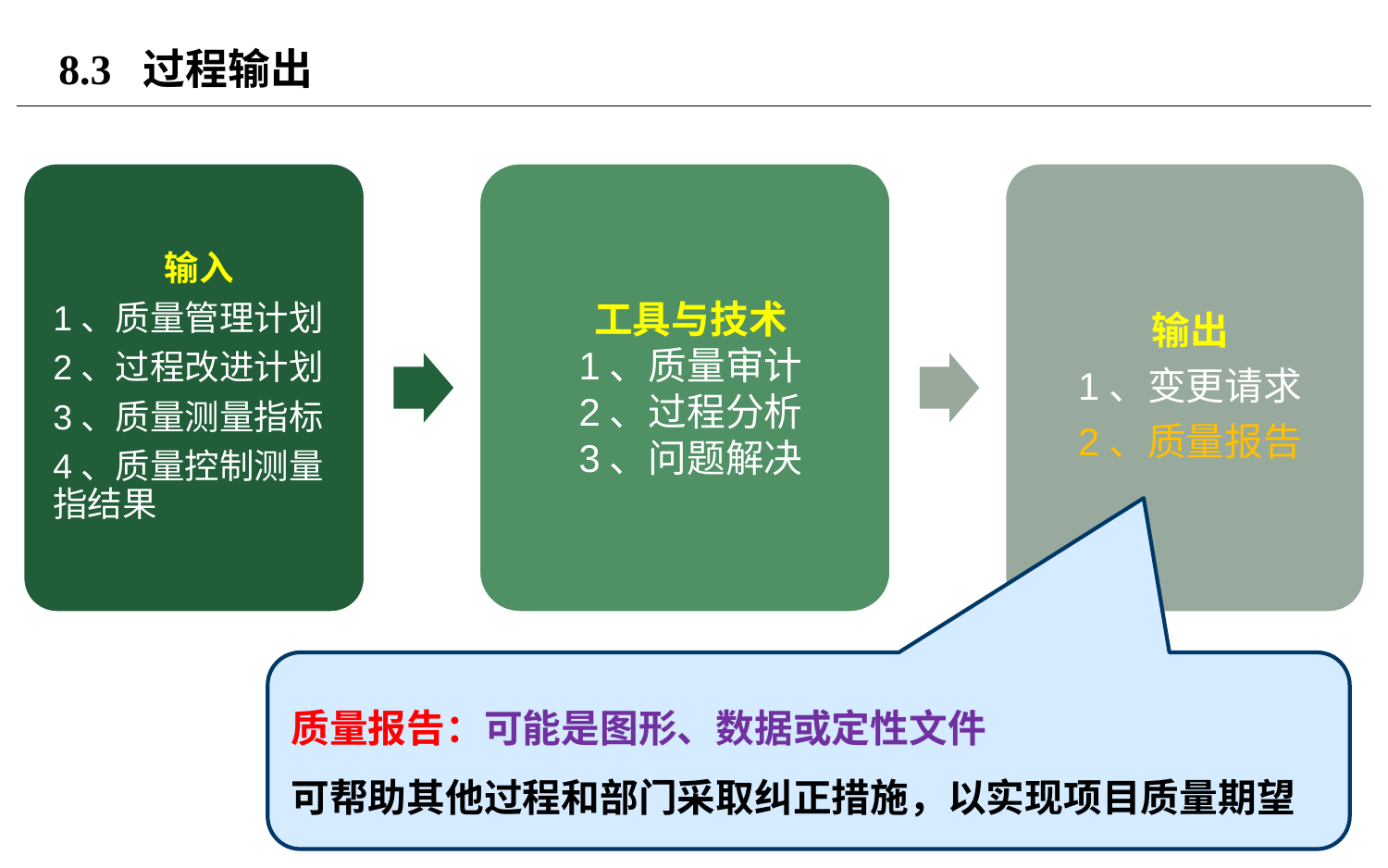

# 8.3  过程输出
输入
1、质量管理计划
2、过程改进计划
3、质量测量指标
4、质量控制测量指结果

工具与技术
1、质量审计
2、过程分析
3、问题解决

输出
1、变更请求
2、质量报告

质量报告：可能是图形、数据或定性文件
可帮助其他过程和部门采取纠正措施，以实现项目质量期望